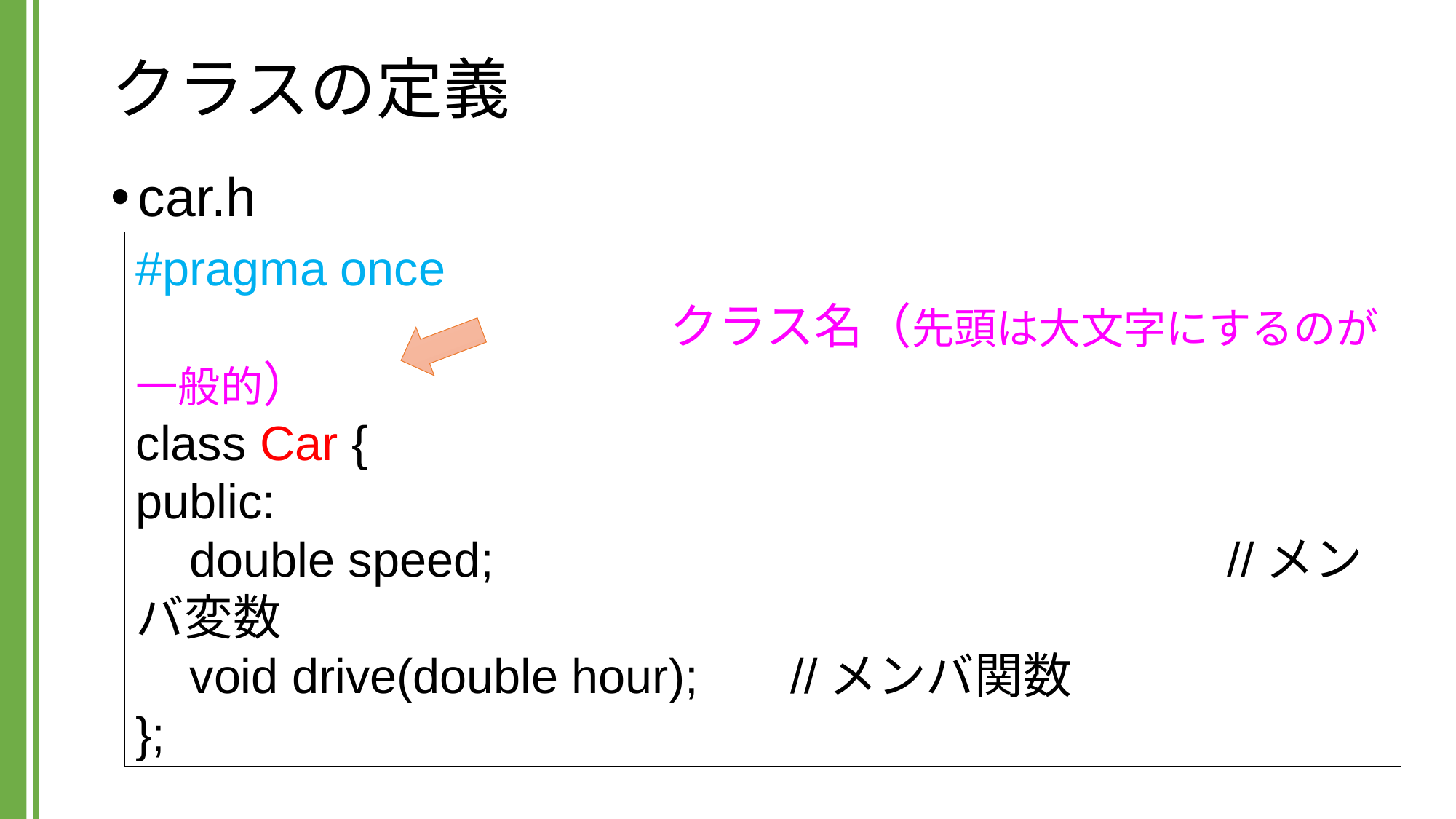

# クラスの定義
car.h

#pragma once
　　　　　　　　　　　クラス名（先頭は大文字にするのが一般的）
class Car {
public:
    double speed; 							//メンバ変数
    void drive(double hour);	//メンバ関数
};